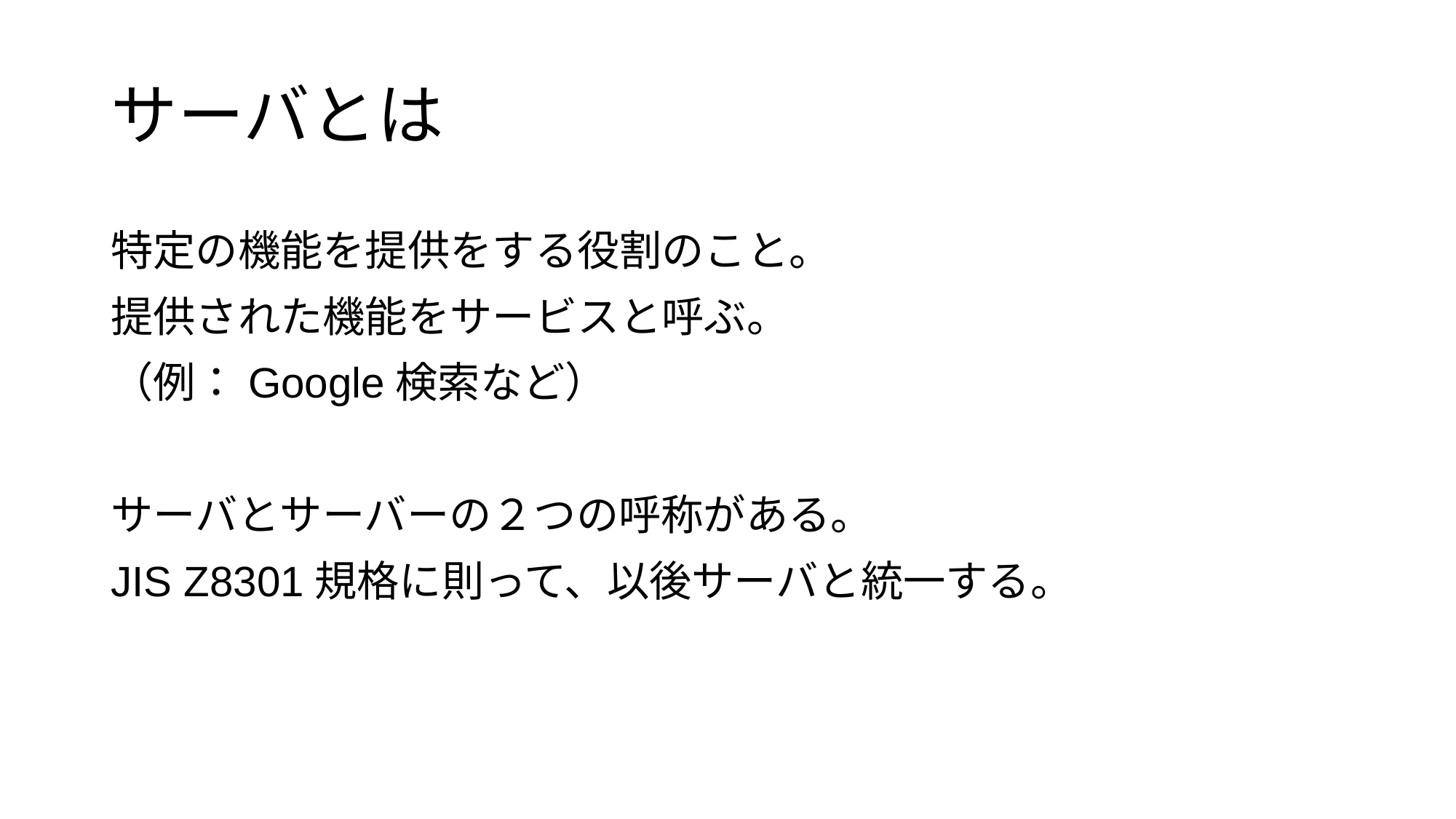

# サーバとは
特定の機能を提供をする役割のこと。
提供された機能をサービスと呼ぶ。
（例：Google検索など）

サーバとサーバーの２つの呼称がある。
JIS Z8301規格に則って、以後サーバと統一する。